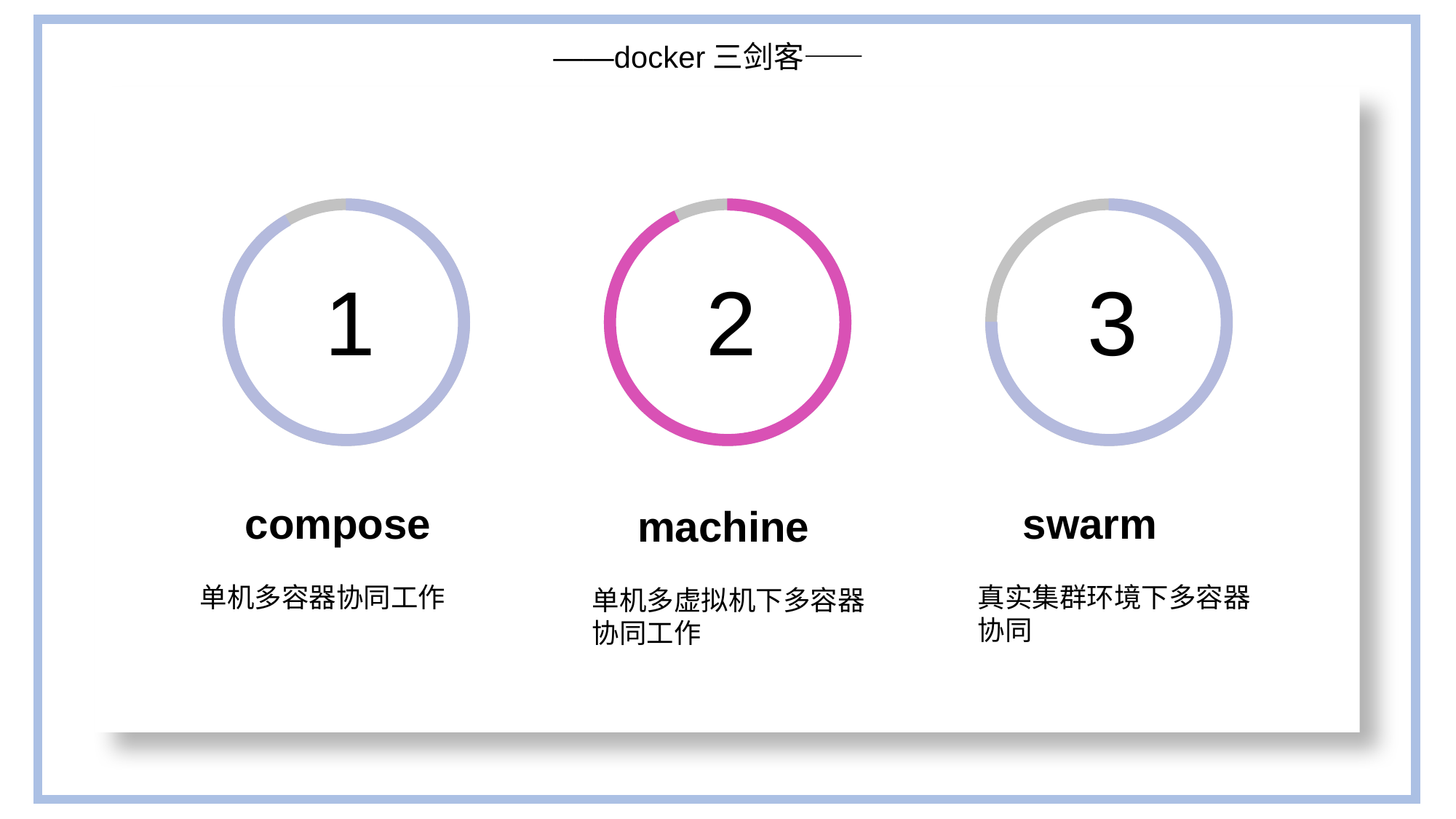

——docker三剑客——

1
2
3
compose
swarm
machine
单机多容器协同工作
真实集群环境下多容器协同
单机多虚拟机下多容器协同工作